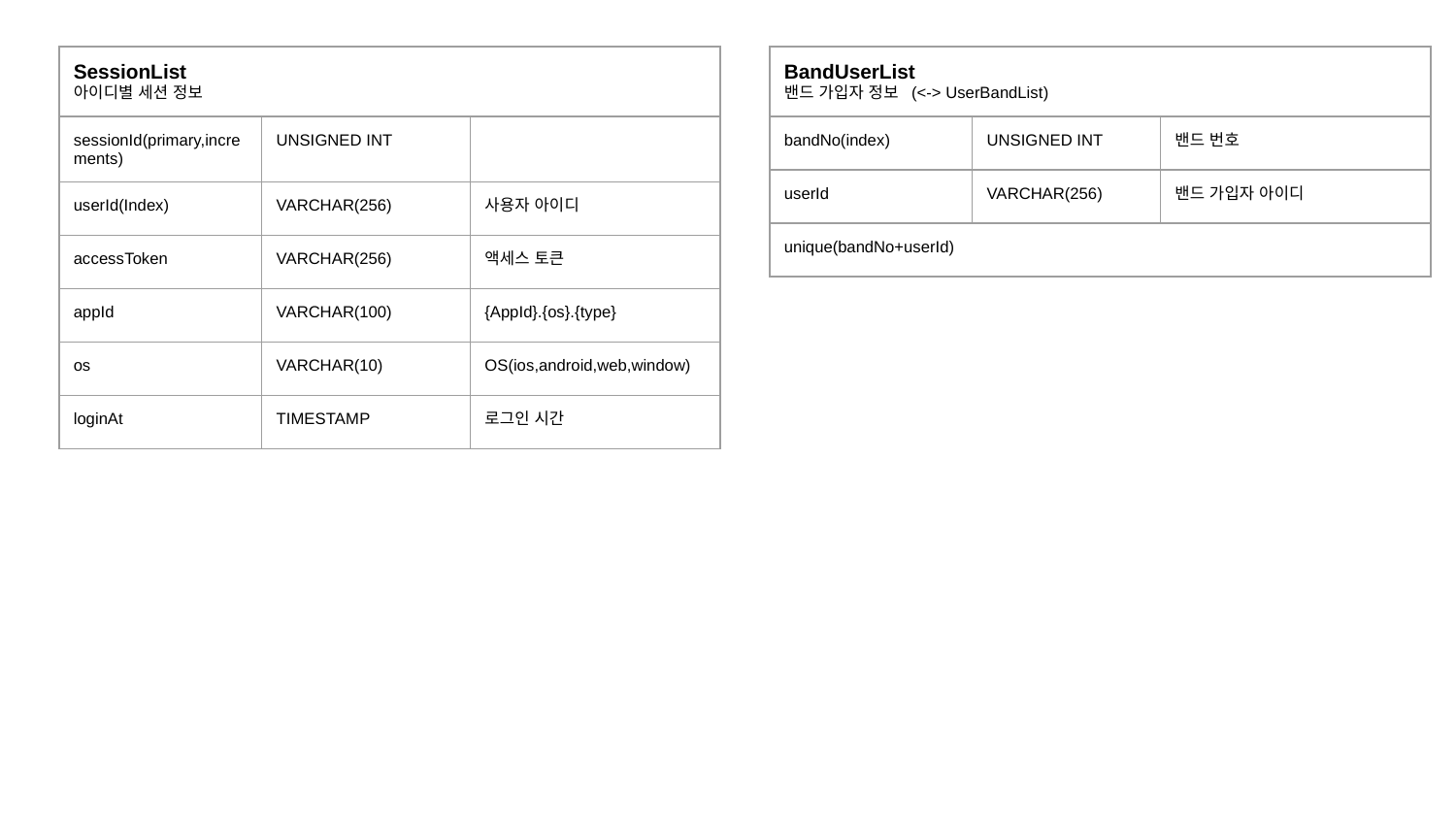

| SessionList 아이디별 세션 정보 |  |  |
| --- | --- | --- |
| sessionId(primary,increments) | UNSIGNED INT |  |
| userId(Index) | VARCHAR(256) | 사용자 아이디 |
| accessToken | VARCHAR(256) | 액세스 토큰 |
| appId | VARCHAR(100) | {AppId}.{os}.{type} |
| os | VARCHAR(10) | OS(ios,android,web,window) |
| loginAt | TIMESTAMP | 로그인 시간 |
| BandUserList 밴드 가입자 정보 (<-> UserBandList) |  |  |
| --- | --- | --- |
| bandNo(index) | UNSIGNED INT | 밴드 번호 |
| userId | VARCHAR(256) | 밴드 가입자 아이디 |
| unique(bandNo+userId) |  |  |